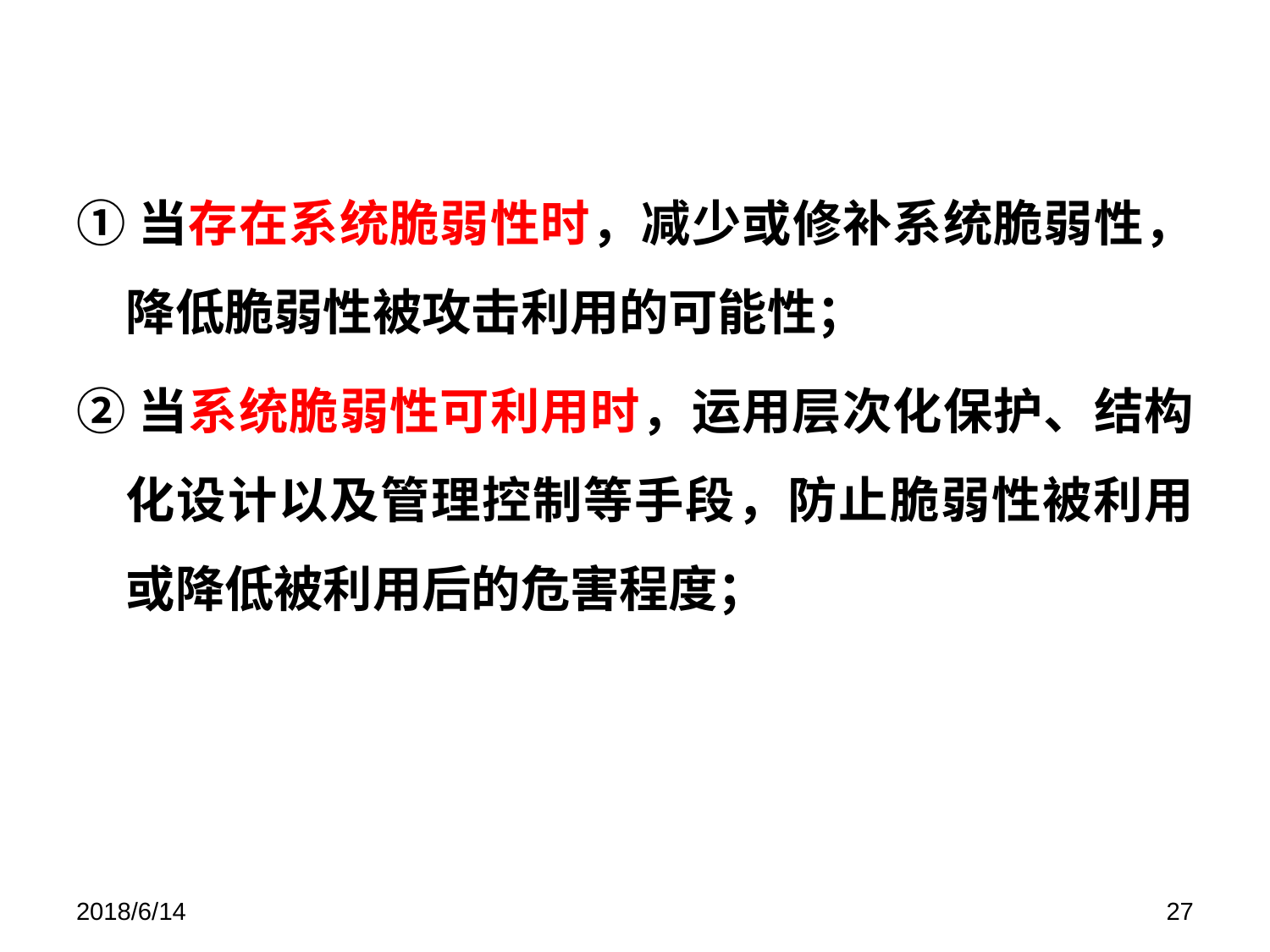

#
①当存在系统脆弱性时，减少或修补系统脆弱性，降低脆弱性被攻击利用的可能性；
②当系统脆弱性可利用时，运用层次化保护、结构化设计以及管理控制等手段，防止脆弱性被利用或降低被利用后的危害程度；

2018/6/14
27